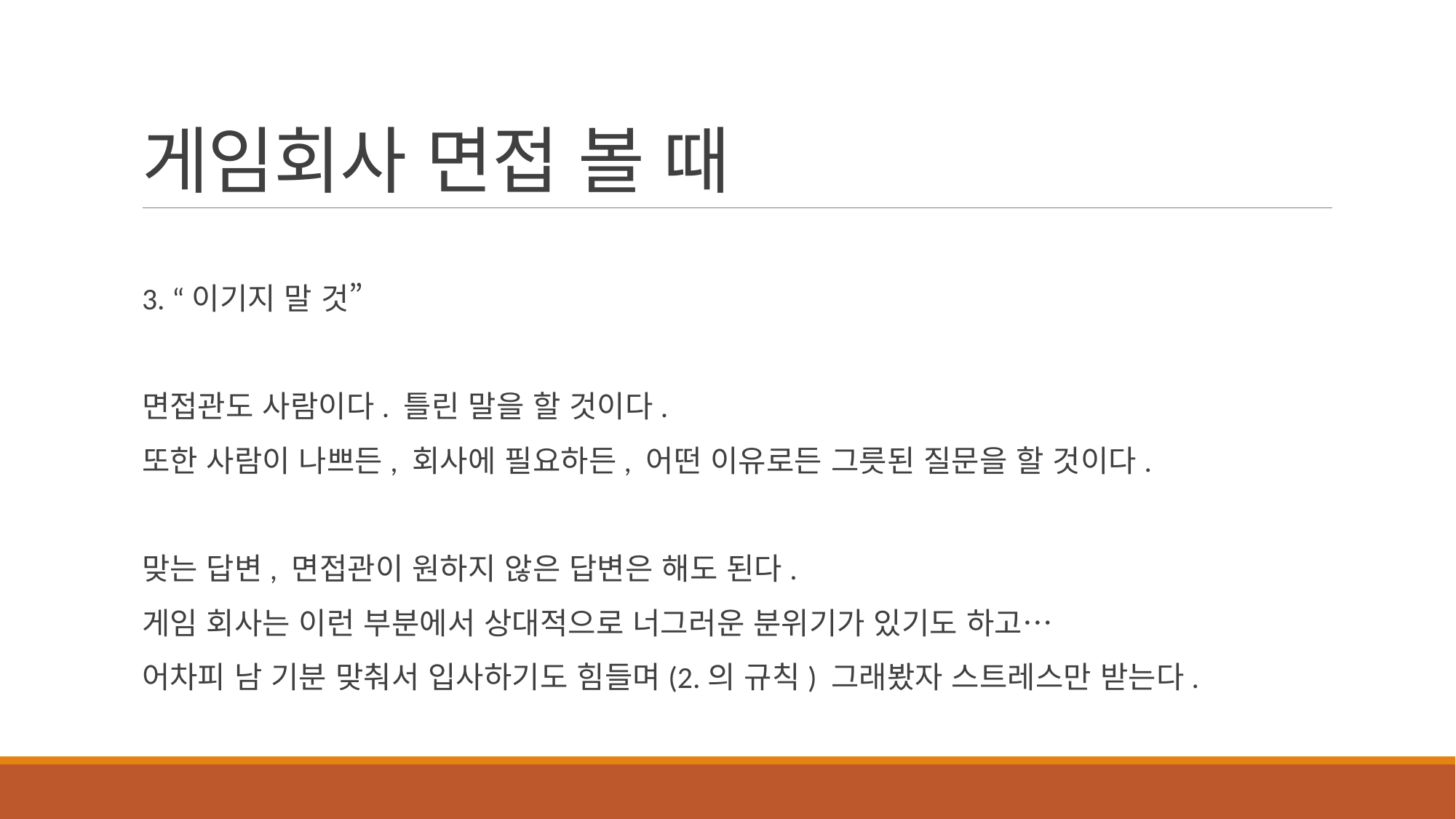

# 게임회사 면접 볼 때

3. “이기지 말 것”

면접관도 사람이다. 틀린 말을 할 것이다.
또한 사람이 나쁘든, 회사에 필요하든, 어떤 이유로든 그릇된 질문을 할 것이다.

맞는 답변, 면접관이 원하지 않은 답변은 해도 된다.
게임 회사는 이런 부분에서 상대적으로 너그러운 분위기가 있기도 하고…
어차피 남 기분 맞춰서 입사하기도 힘들며(2.의 규칙) 그래봤자 스트레스만 받는다.